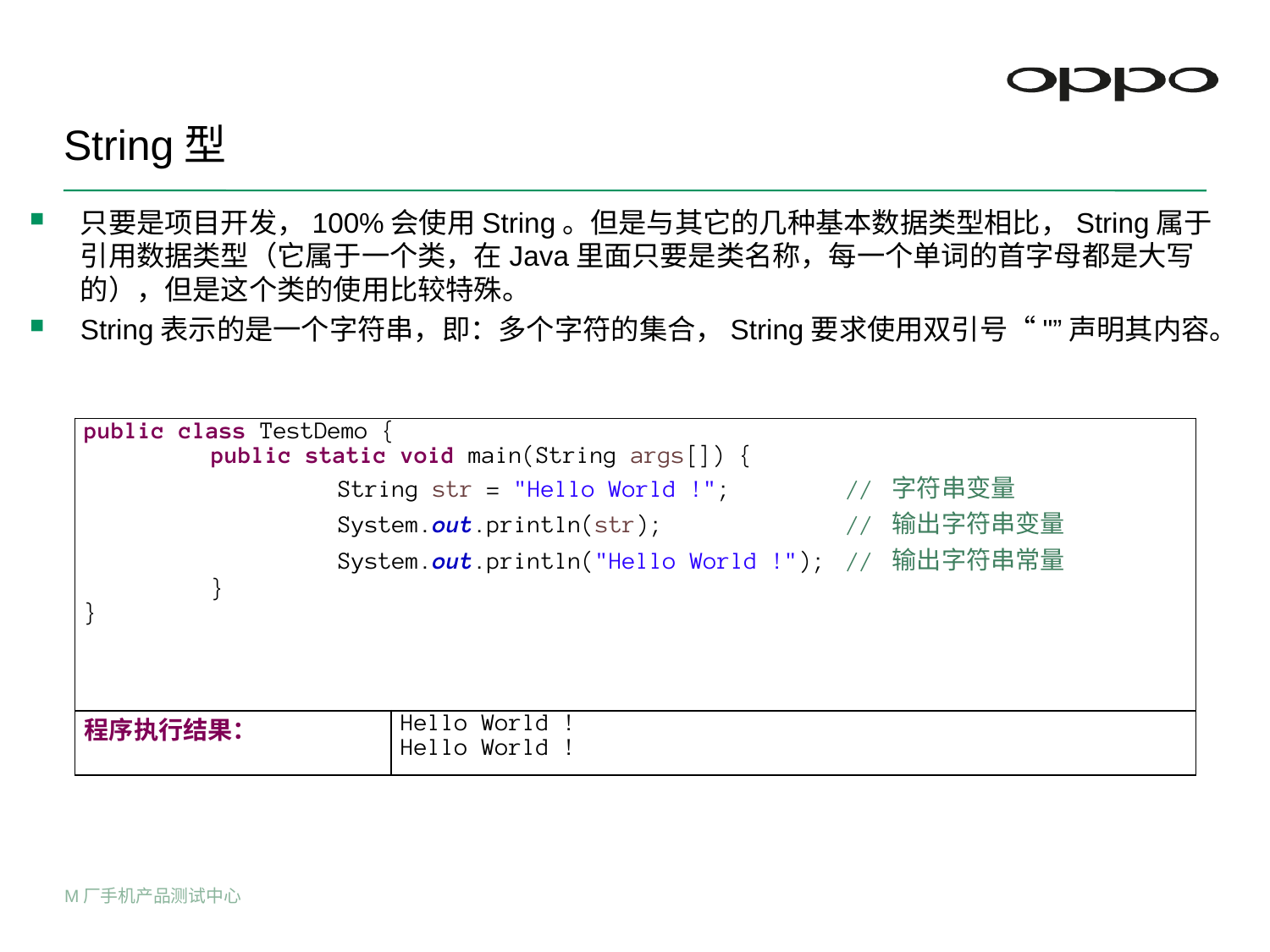

# String型
只要是项目开发，100%会使用String。但是与其它的几种基本数据类型相比，String属于引用数据类型（它属于一个类，在Java里面只要是类名称，每一个单词的首字母都是大写的），但是这个类的使用比较特殊。
String表示的是一个字符串，即：多个字符的集合，String要求使用双引号“"”声明其内容。

| public class TestDemo { public static void main(String args[]) { String str = "Hello World !"; // 字符串变量 System.out.println(str); // 输出字符串变量 System.out.println("Hello World !"); // 输出字符串常量 } } |  |
| --- | --- |
| 程序执行结果： | Hello World ! Hello World ! |
M厂手机产品测试中心
9